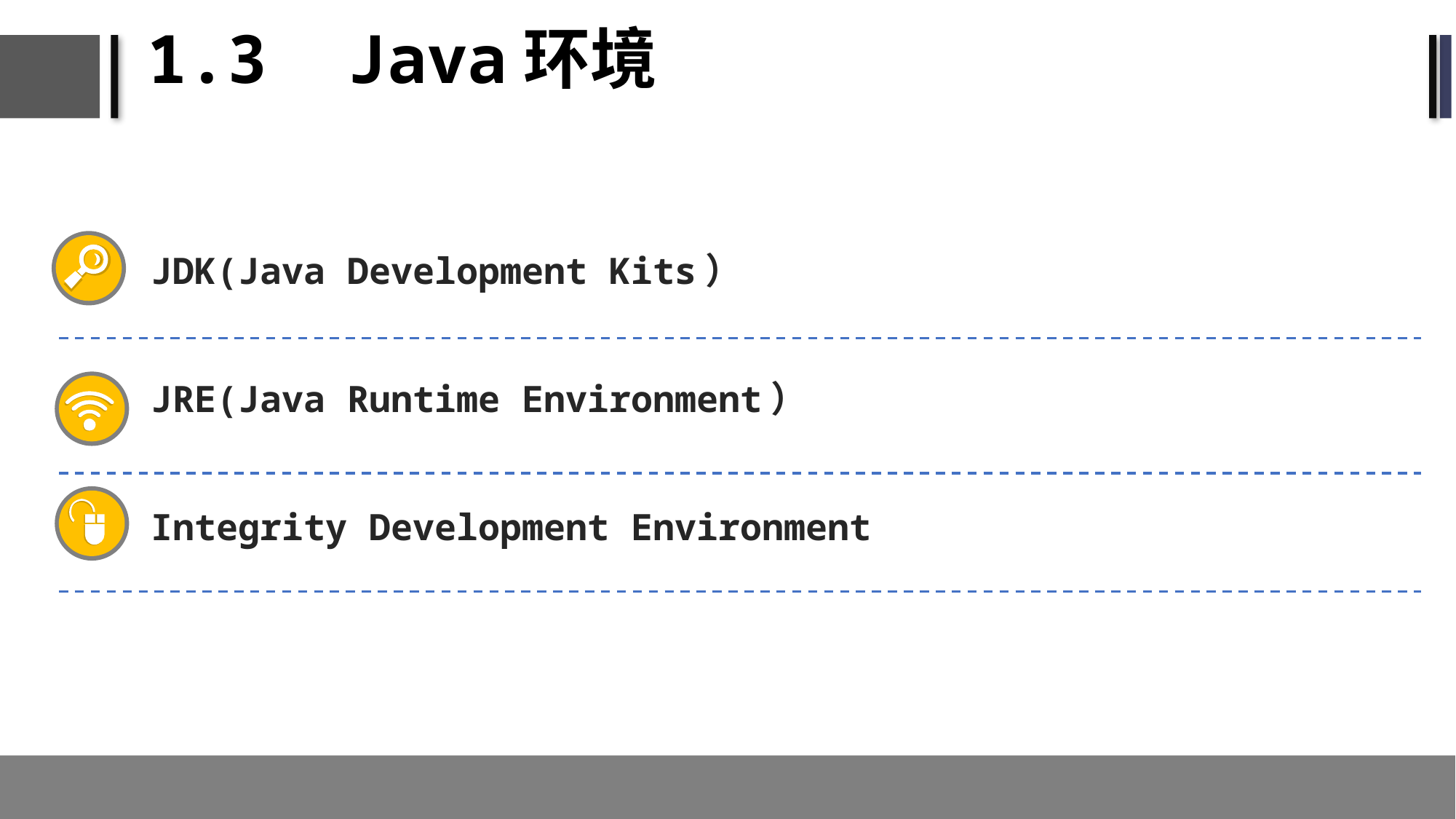

# 1.3  Java环境
JDK(Java Development Kits）

JRE(Java Runtime Environment）

Integrity Development Environment